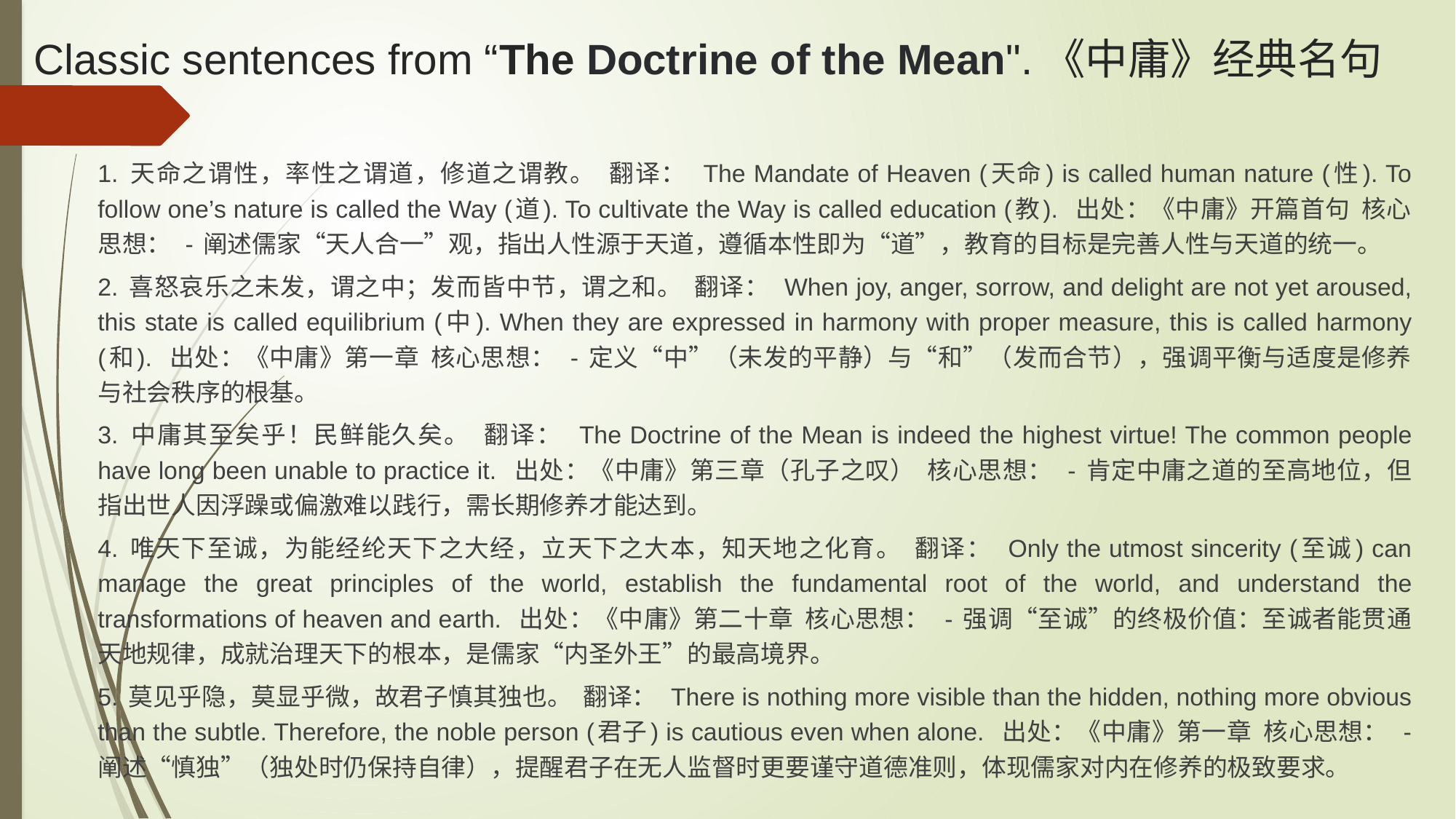

# Classic sentences from “The Doctrine of the Mean".《中庸》经典名句
1. 天命之谓性，率性之谓道，修道之谓教。  翻译：  The Mandate of Heaven (天命) is called human nature (性). To follow one’s nature is called the Way (道). To cultivate the Way is called education (教).  出处：《中庸》开篇首句  核心思想：  - 阐述儒家“天人合一”观，指出人性源于天道，遵循本性即为“道”，教育的目标是完善人性与天道的统一。
2. 喜怒哀乐之未发，谓之中；发而皆中节，谓之和。  翻译：  When joy, anger, sorrow, and delight are not yet aroused, this state is called equilibrium (中). When they are expressed in harmony with proper measure, this is called harmony (和).  出处：《中庸》第一章  核心思想：  - 定义“中”（未发的平静）与“和”（发而合节），强调平衡与适度是修养与社会秩序的根基。
3. 中庸其至矣乎！民鲜能久矣。  翻译：  The Doctrine of the Mean is indeed the highest virtue! The common people have long been unable to practice it.  出处：《中庸》第三章（孔子之叹）  核心思想：  - 肯定中庸之道的至高地位，但指出世人因浮躁或偏激难以践行，需长期修养才能达到。
4. 唯天下至诚，为能经纶天下之大经，立天下之大本，知天地之化育。  翻译：  Only the utmost sincerity (至诚) can manage the great principles of the world, establish the fundamental root of the world, and understand the transformations of heaven and earth.  出处：《中庸》第二十章  核心思想：  - 强调“至诚”的终极价值：至诚者能贯通天地规律，成就治理天下的根本，是儒家“内圣外王”的最高境界。
5. 莫见乎隐，莫显乎微，故君子慎其独也。  翻译：  There is nothing more visible than the hidden, nothing more obvious than the subtle. Therefore, the noble person (君子) is cautious even when alone.  出处：《中庸》第一章  核心思想：  - 阐述“慎独”（独处时仍保持自律），提醒君子在无人监督时更要谨守道德准则，体现儒家对内在修养的极致要求。